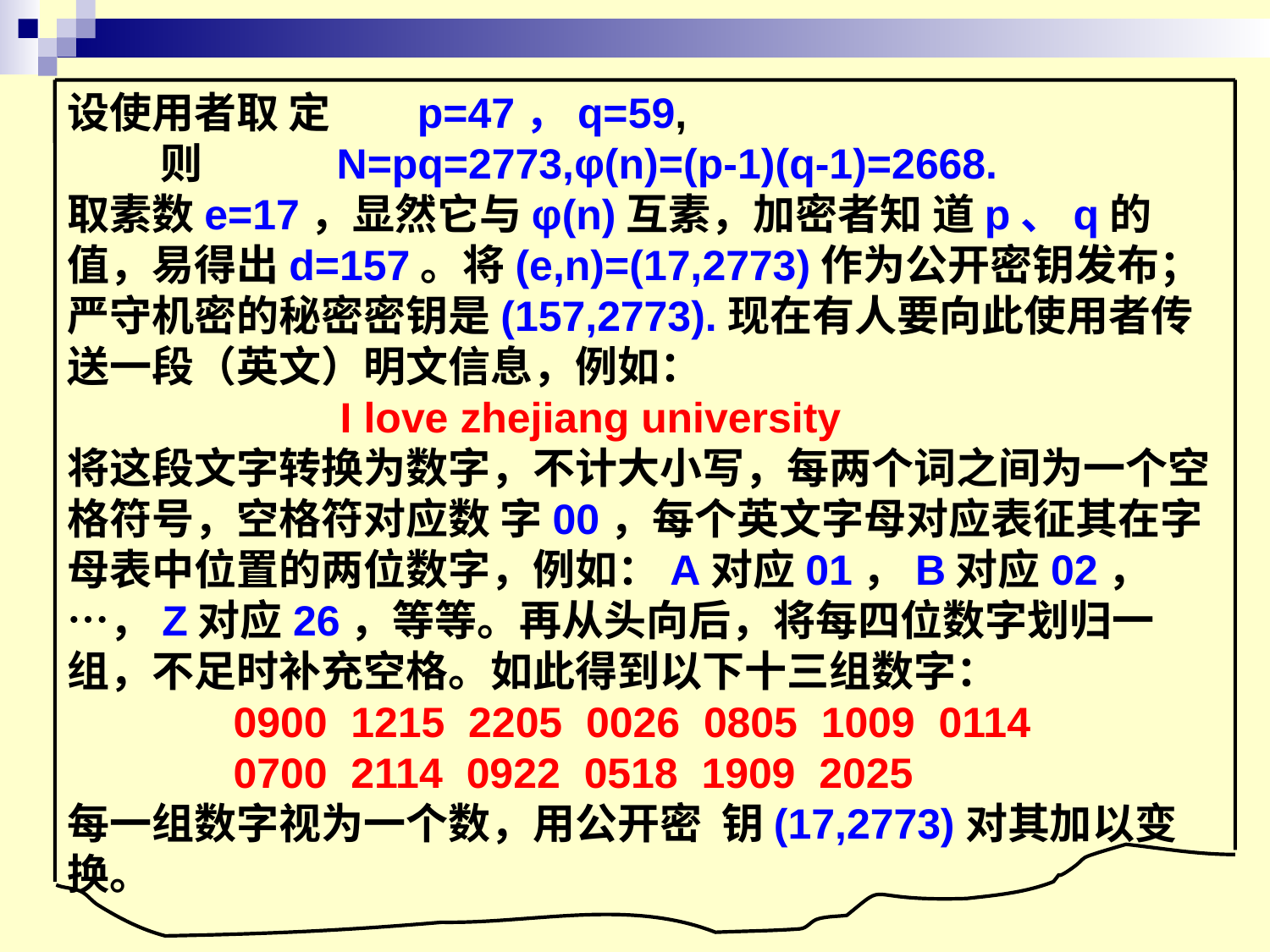

设使用者取 定        p=47，q=59,                                                    则             N=pq=2773,φ(n)=(p-1)(q-1)=2668.
取素数e=17，显然它与φ(n)互素，加密者知 道p、q的值，易得出d=157。将(e,n)=(17,2773)作为公开密钥发布；严守机密的秘密密钥是(157,2773).现在有人要向此使用者传送一段（英文）明文信息，例如：
                       I love zhejiang university
将这段文字转换为数字，不计大小写，每两个词之间为一个空格符号，空格符对应数 字00，每个英文字母对应表征其在字母表中位置的两位数字，例如：A对应01，B对应02，…，Z对应26，等等。再从头向后，将每四位数字划归一组，不足时补充空格。如此得到以下十三组数字：
              0900  1215  2205  0026  0805  1009  0114
              0700  2114  0922  0518  1909  2025
每一组数字视为一个数，用公开密  钥(17,2773)对其加以变换。